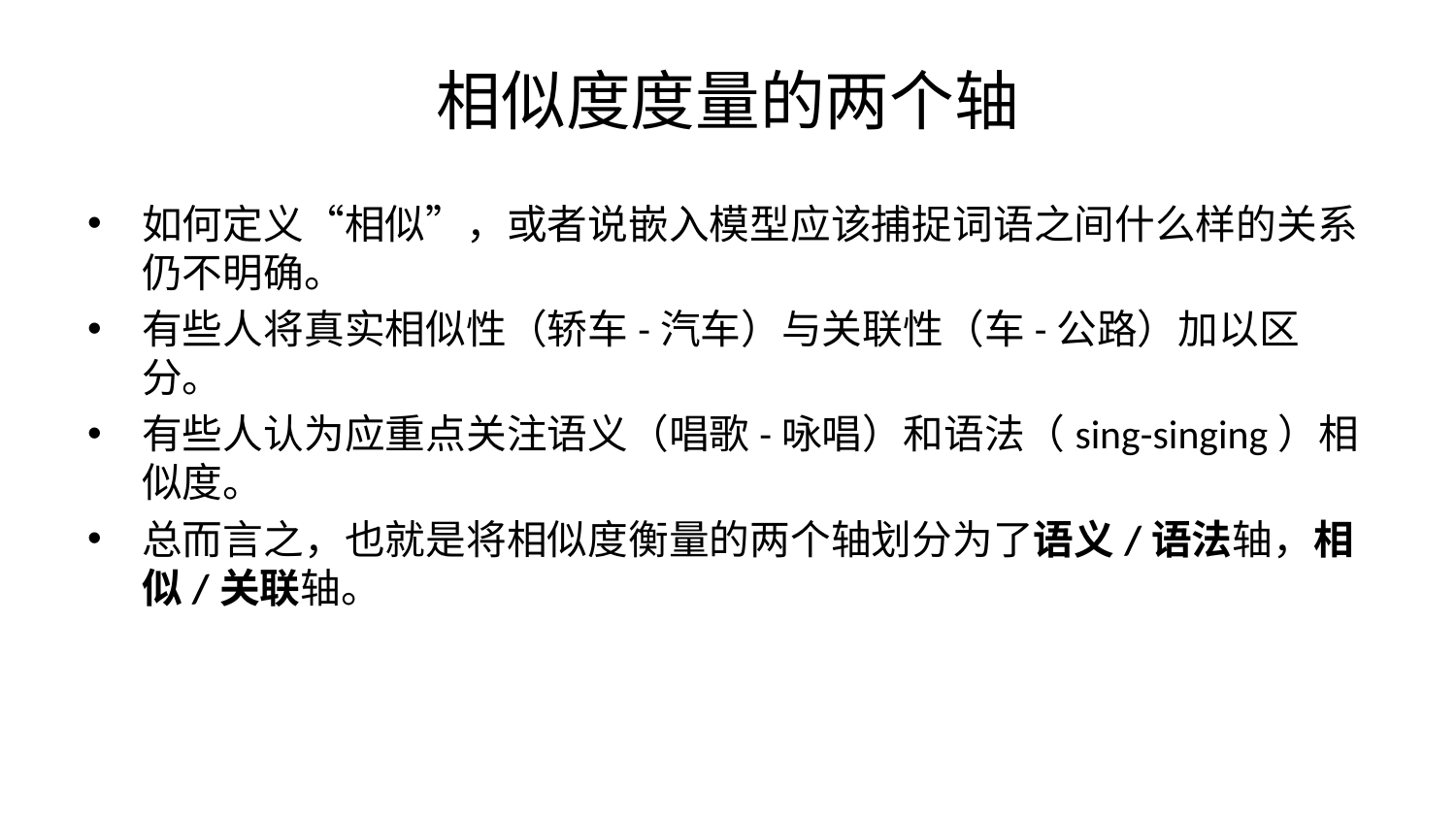

# 相似度度量的两个轴
如何定义“相似”，或者说嵌入模型应该捕捉词语之间什么样的关系仍不明确。
有些人将真实相似性（轿车-汽车）与关联性（车-公路）加以区分。
有些人认为应重点关注语义（唱歌-咏唱）和语法（sing-singing）相似度。
总而言之，也就是将相似度衡量的两个轴划分为了语义/语法轴，相似/关联轴。